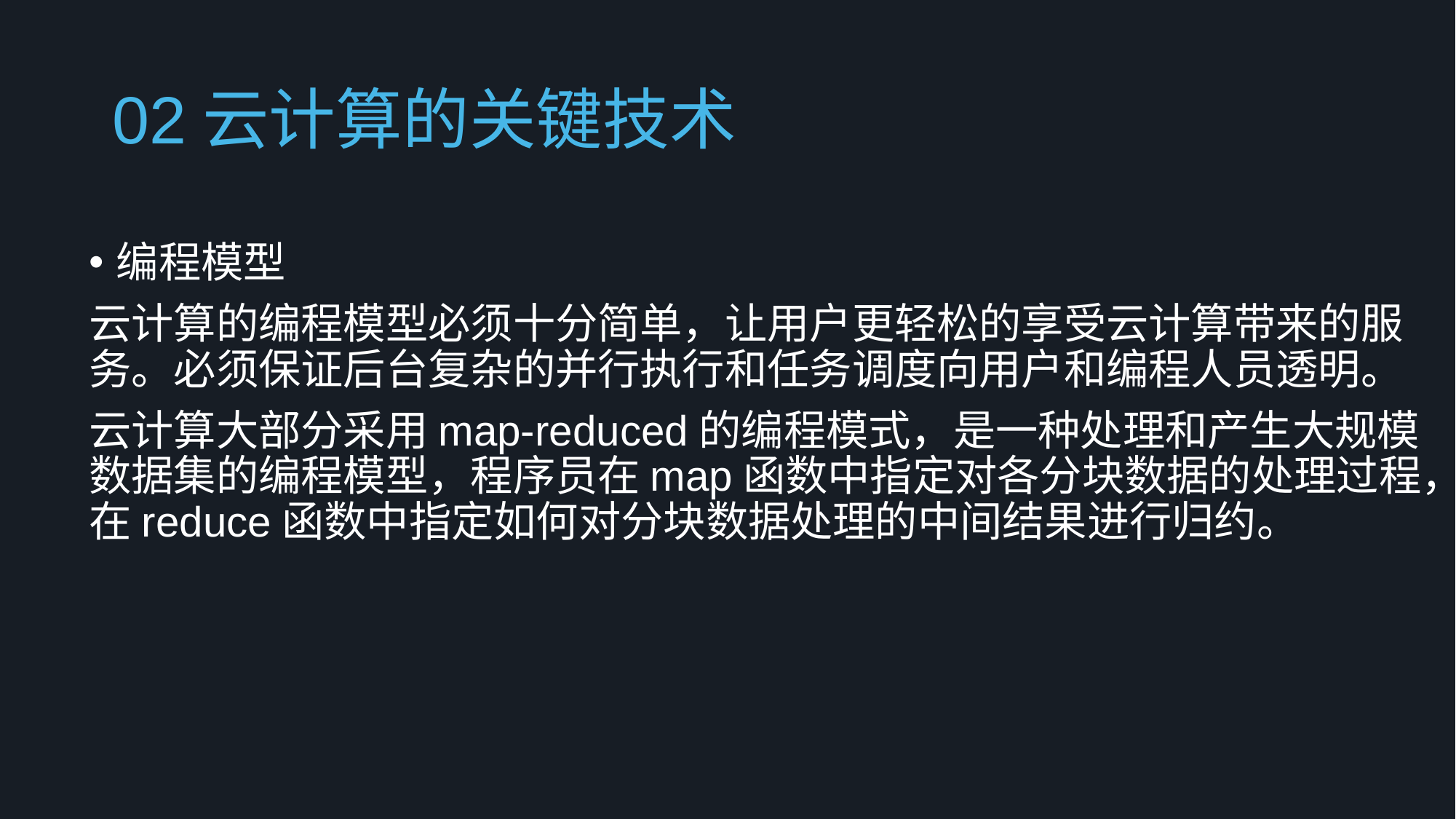

02云计算的关键技术

编程模型
云计算的编程模型必须十分简单，让用户更轻松的享受云计算带来的服务。必须保证后台复杂的并行执行和任务调度向用户和编程人员透明。
云计算大部分采用map-reduced的编程模式，是一种处理和产生大规模数据集的编程模型，程序员在map函数中指定对各分块数据的处理过程，在reduce函数中指定如何对分块数据处理的中间结果进行归约。